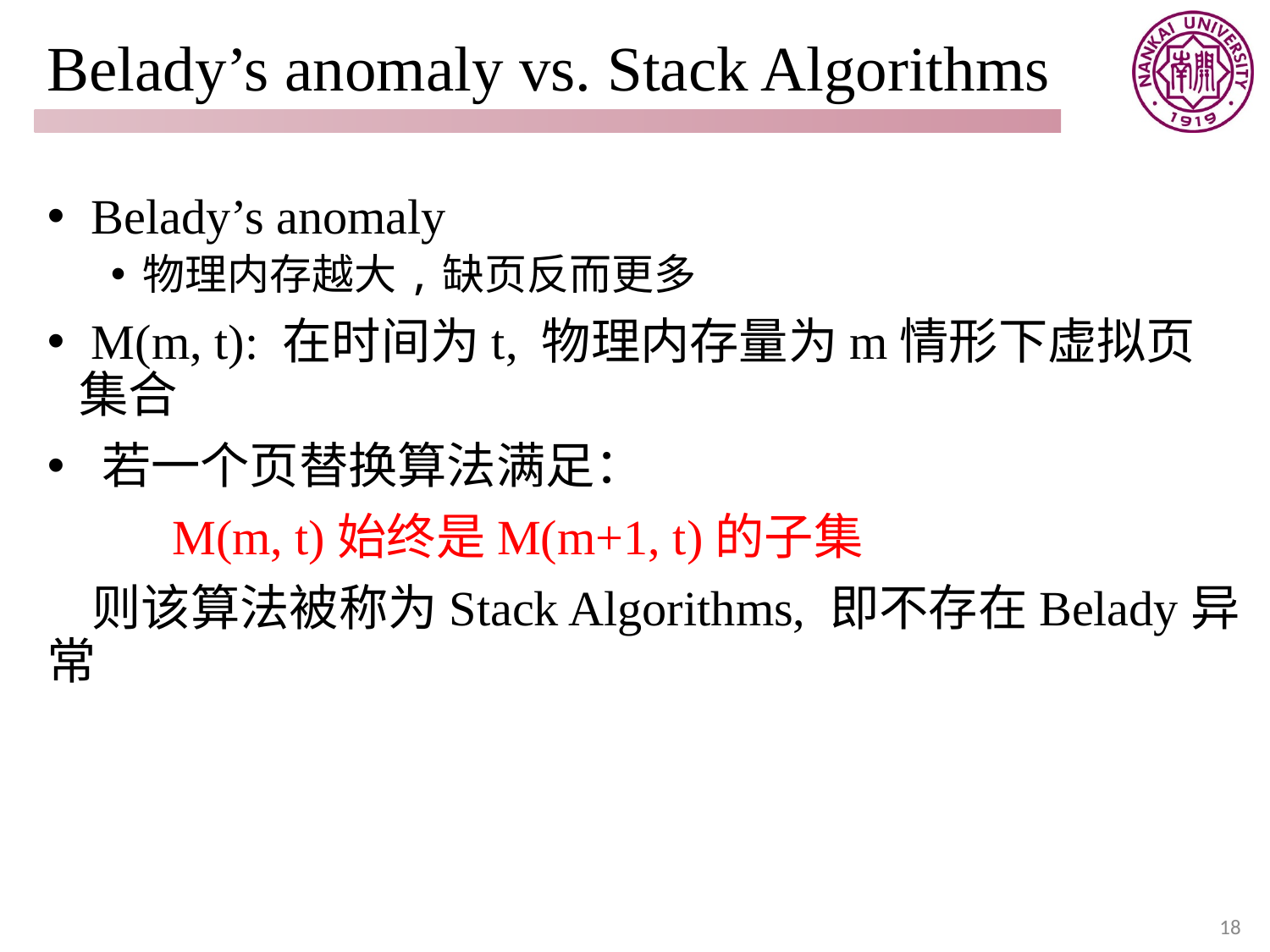

# Belady’s anomaly vs. Stack Algorithms
 Belady’s anomaly
物理内存越大,缺页反而更多
 M(m, t): 在时间为t, 物理内存量为m情形下虚拟页集合
 若一个页替换算法满足：
     M(m, t)始终是M(m+1, t)的子集
   则该算法被称为Stack Algorithms, 即不存在Belady异常
18